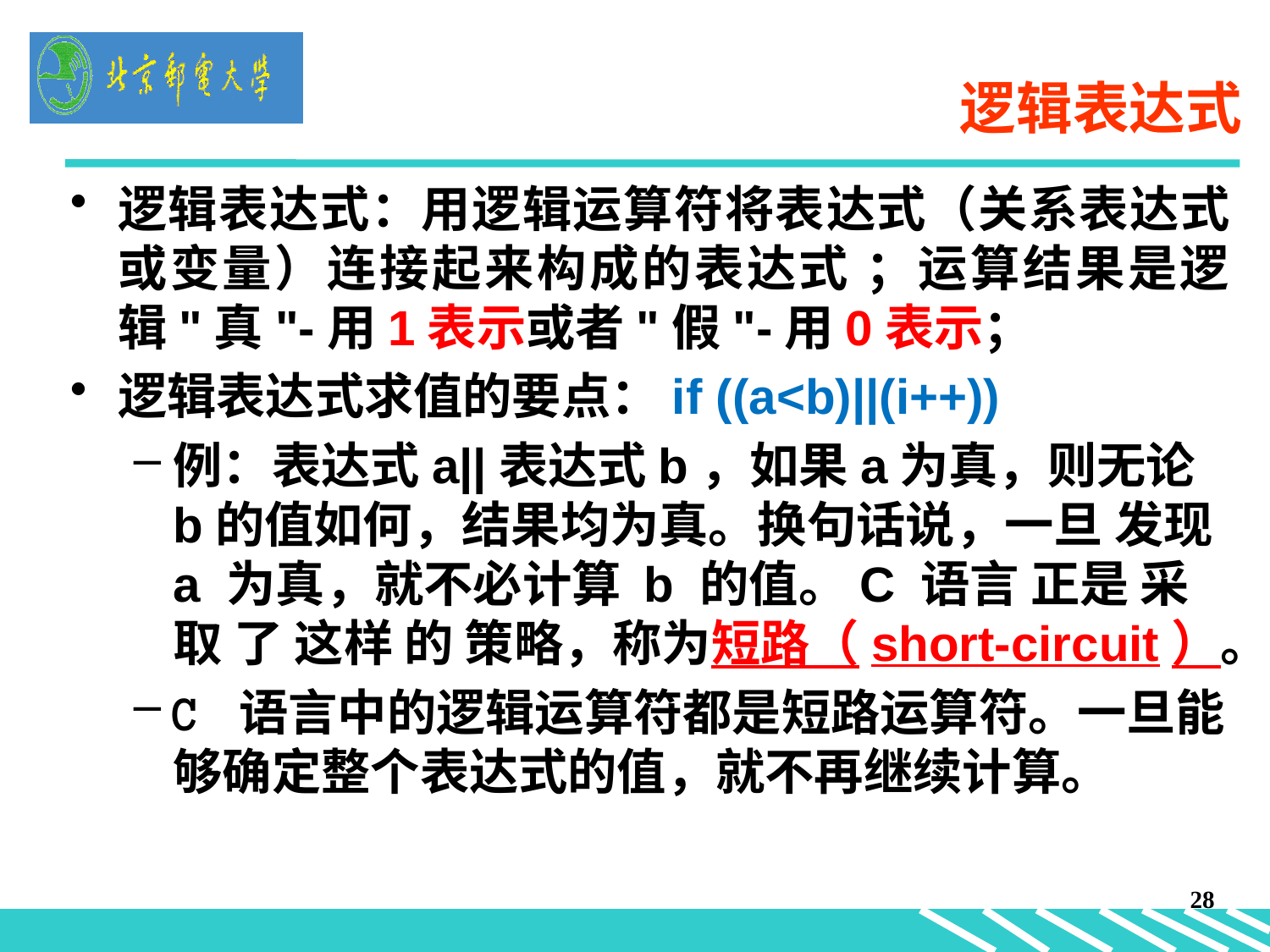

逻辑表达式
逻辑表达式：用逻辑运算符将表达式（关系表达式或变量）连接起来构成的表达式 ；运算结果是逻辑"真"-用1表示或者"假"-用0表示；
逻辑表达式求值的要点：if ((a<b)||(i++))
例：表达式a||表达式b，如果a为真，则无论 b的值如何，结果均为真。换句话说，一旦 发现 a 为真，就不必计算 b 的值。C 语言 正是 采取 了 这样 的 策略，称为短路（short-circuit）。
C 语言中的逻辑运算符都是短路运算符。一旦能够确定整个表达式的值，就不再继续计算。
28